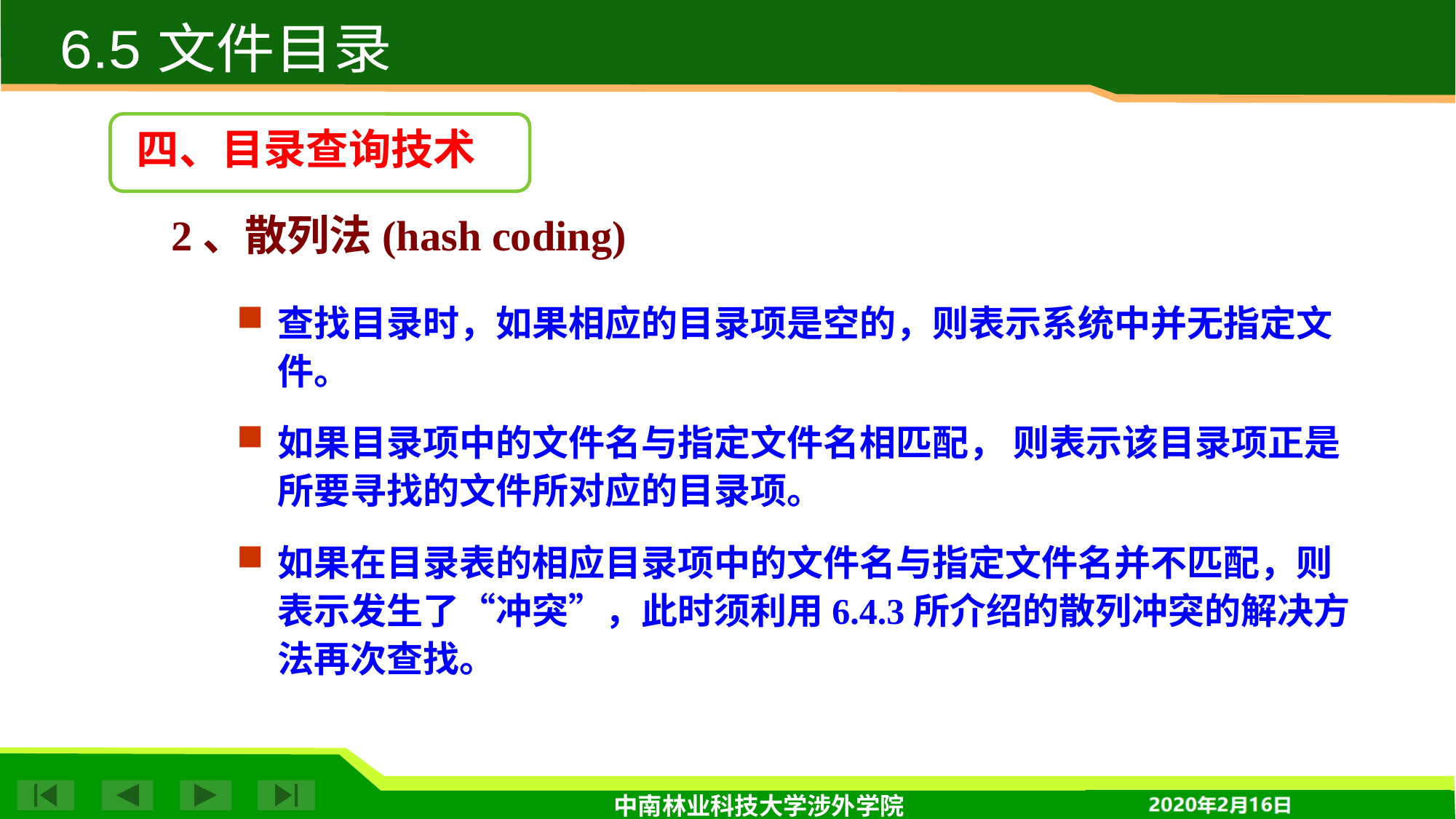

6.5 文件目录

四、目录查询技术
2、散列法(hash coding)
查找目录时，如果相应的目录项是空的，则表示系统中并无指定文件。
如果目录项中的文件名与指定文件名相匹配， 则表示该目录项正是所要寻找的文件所对应的目录项。
如果在目录表的相应目录项中的文件名与指定文件名并不匹配，则表示发生了“冲突”，此时须利用6.4.3所介绍的散列冲突的解决方法再次查找。